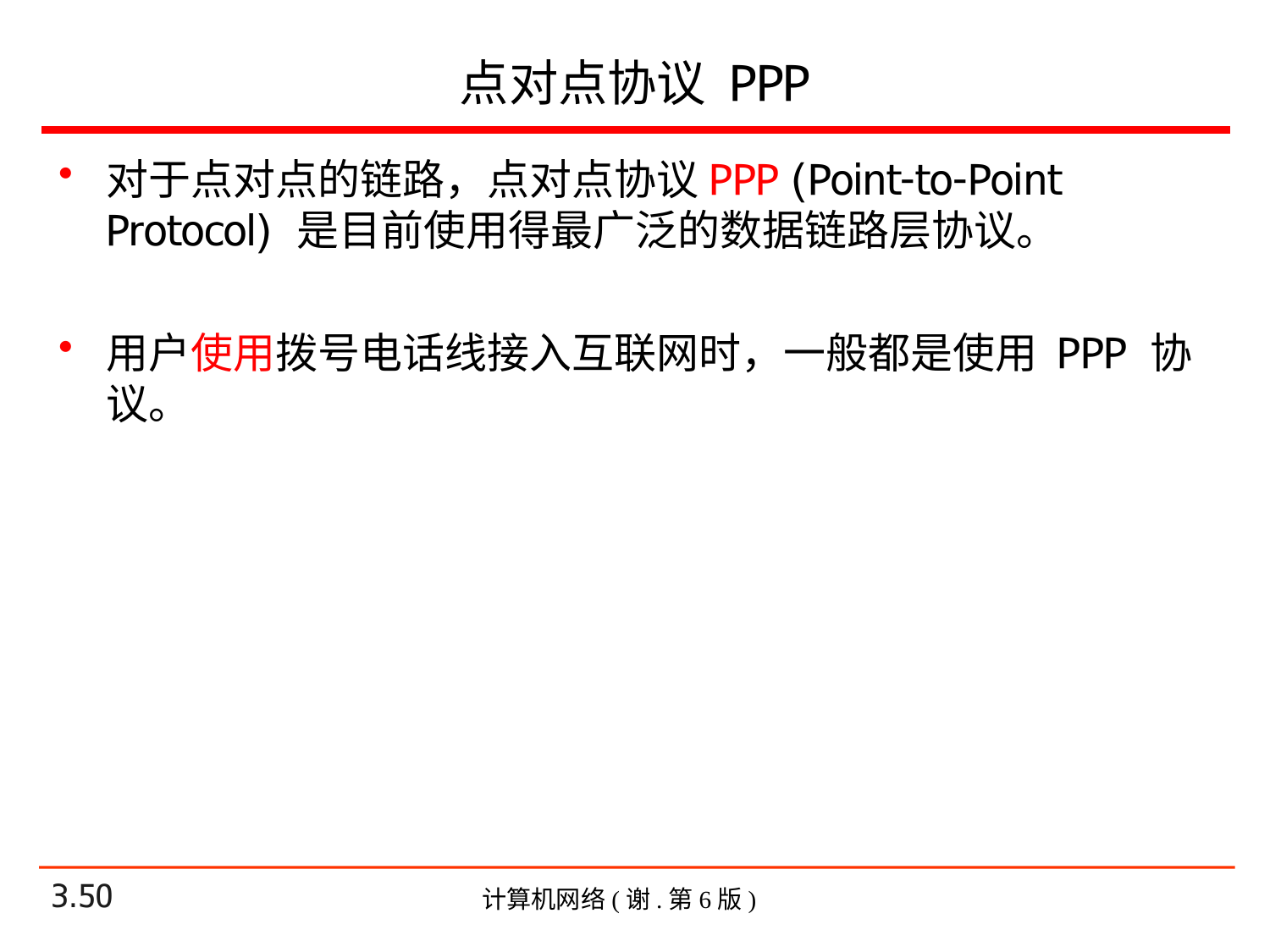

# 点对点协议 PPP
对于点对点的链路，点对点协议PPP (Point-to-Point Protocol) 是目前使用得最广泛的数据链路层协议。

用户使用拨号电话线接入互联网时，一般都是使用 PPP 协议。